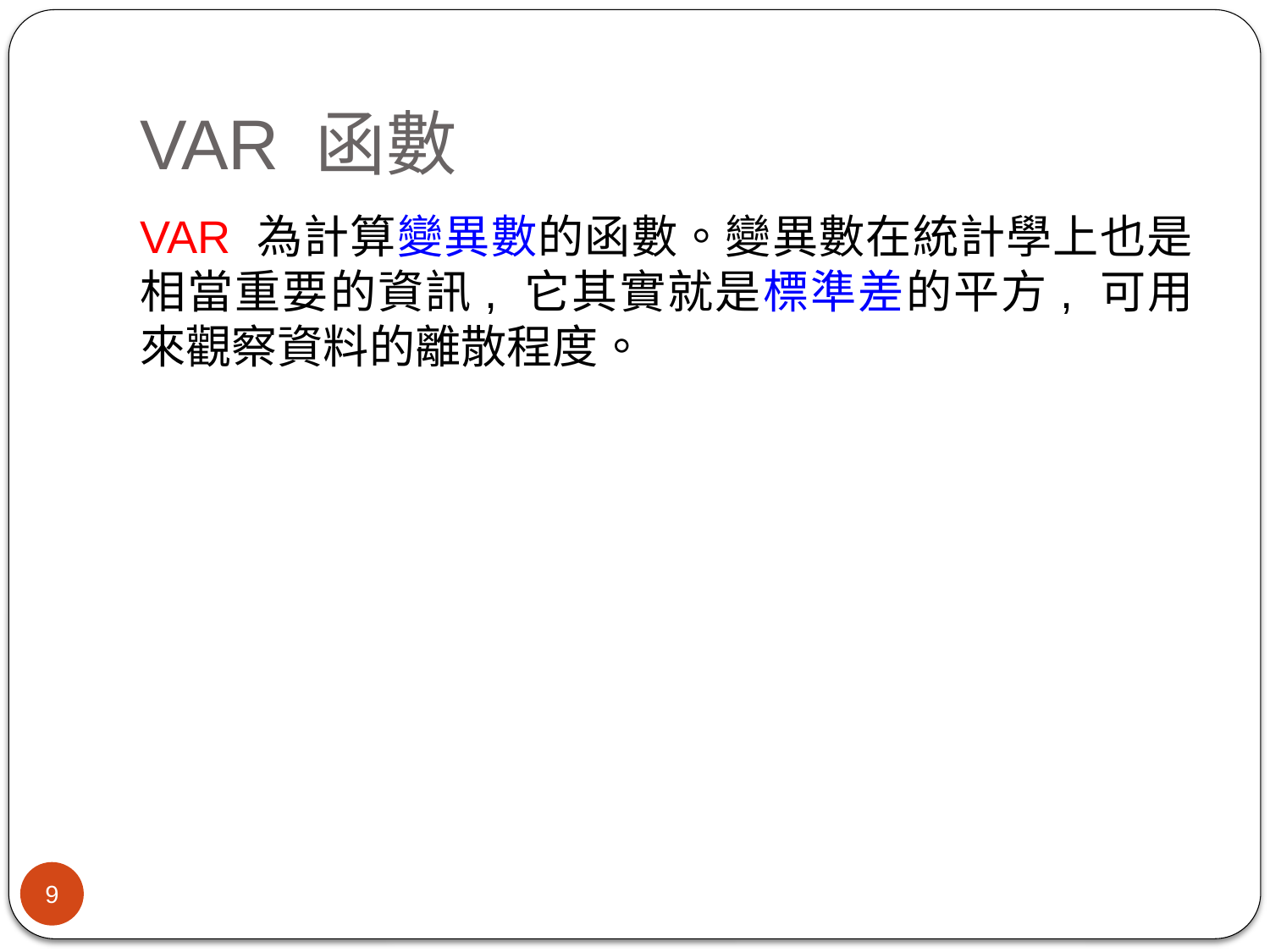

# VAR 函數
VAR 為計算變異數的函數。變異數在統計學上也是相當重要的資訊, 它其實就是標準差的平方, 可用來觀察資料的離散程度。
9